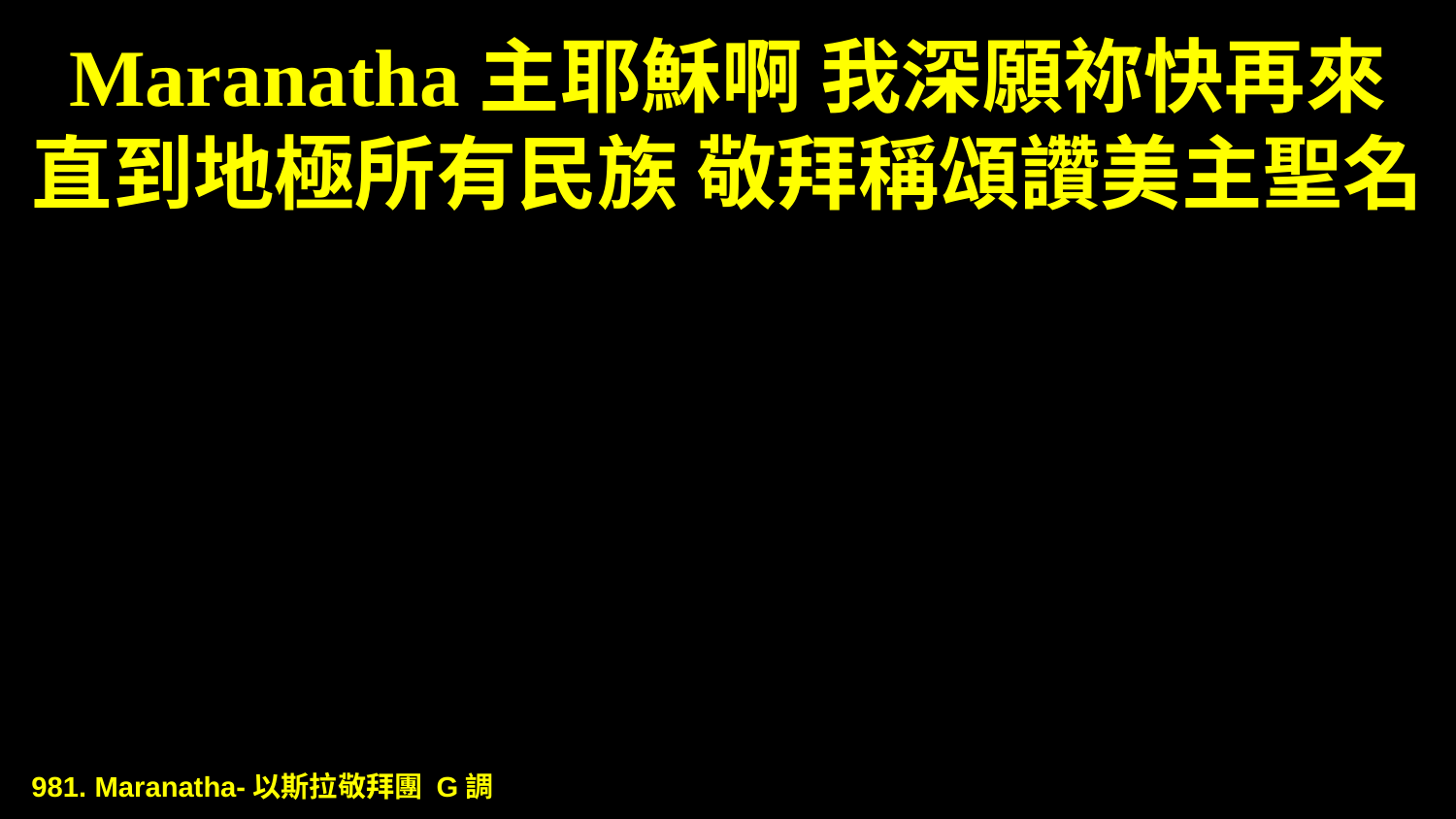

# Maranatha主耶穌啊 我深願祢快再來 直到地極所有民族 敬拜稱頌讚美主聖名
981. Maranatha-以斯拉敬拜團 G調